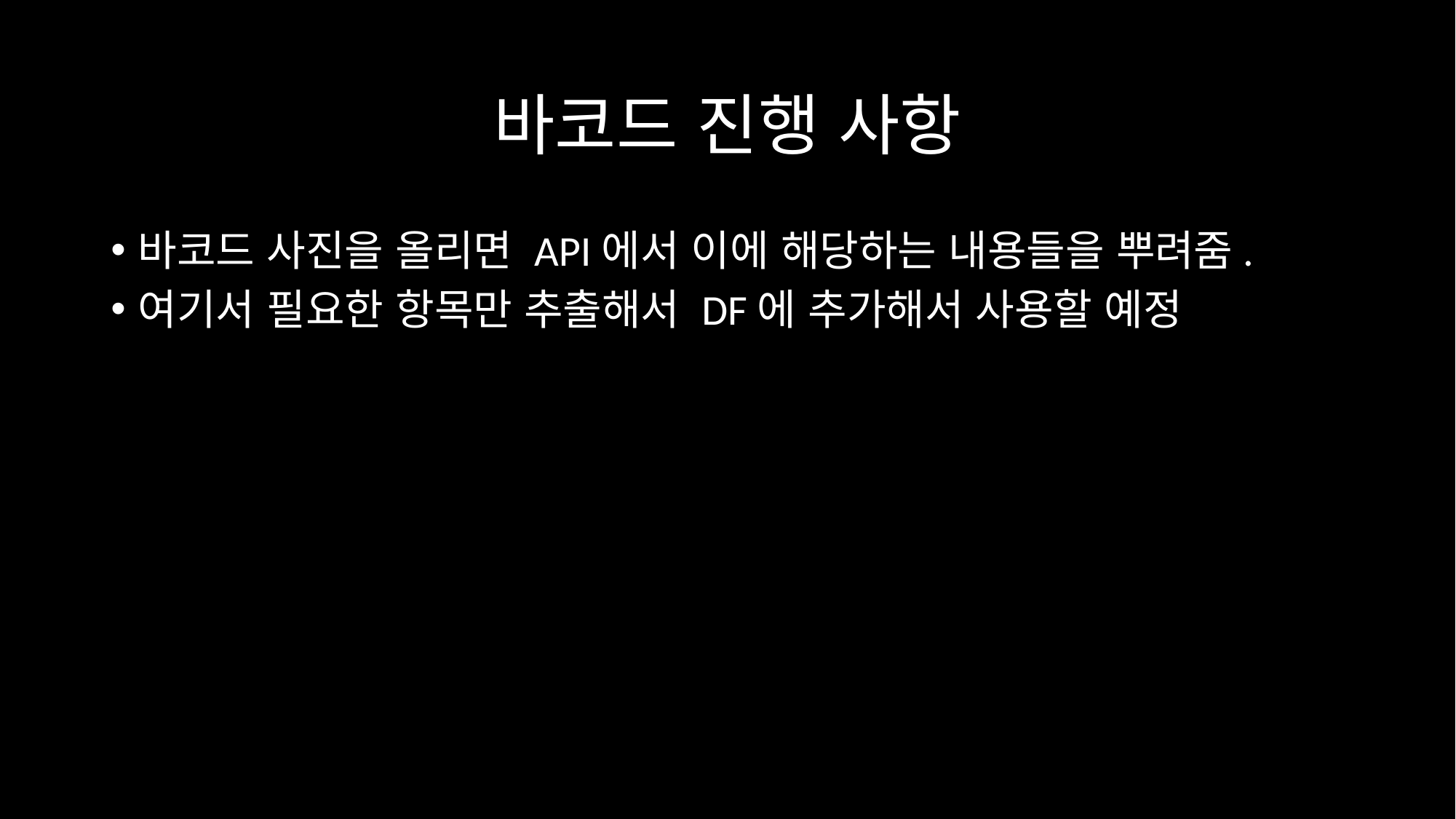

# 바코드 진행 사항
바코드 사진을 올리면 API에서 이에 해당하는 내용들을 뿌려줌.
여기서 필요한 항목만 추출해서 DF에 추가해서 사용할 예정